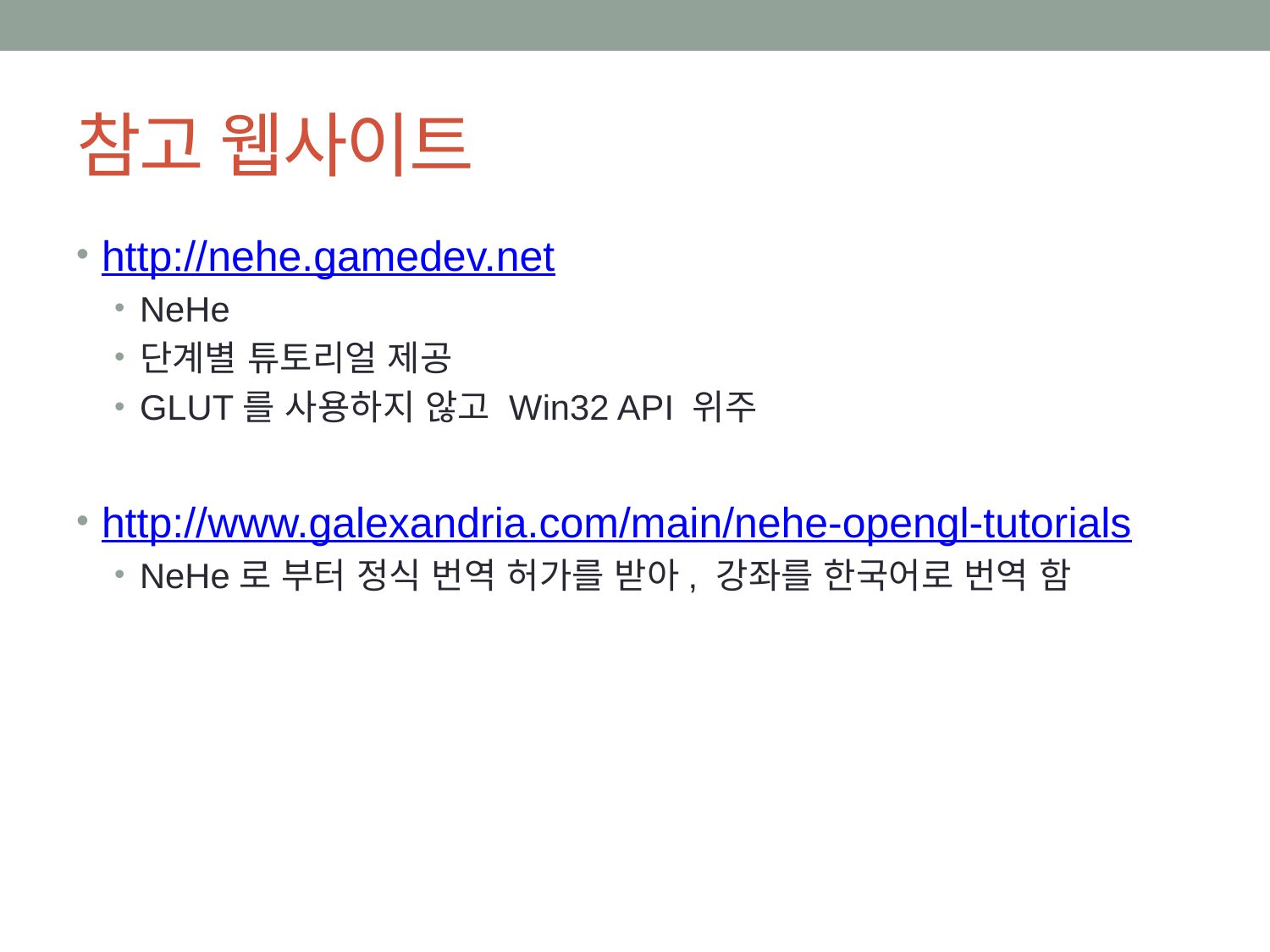

# 참고 웹사이트
http://nehe.gamedev.net
NeHe
단계별 튜토리얼 제공
GLUT를 사용하지 않고 Win32 API 위주

http://www.galexandria.com/main/nehe-opengl-tutorials
NeHe로 부터 정식 번역 허가를 받아, 강좌를 한국어로 번역 함